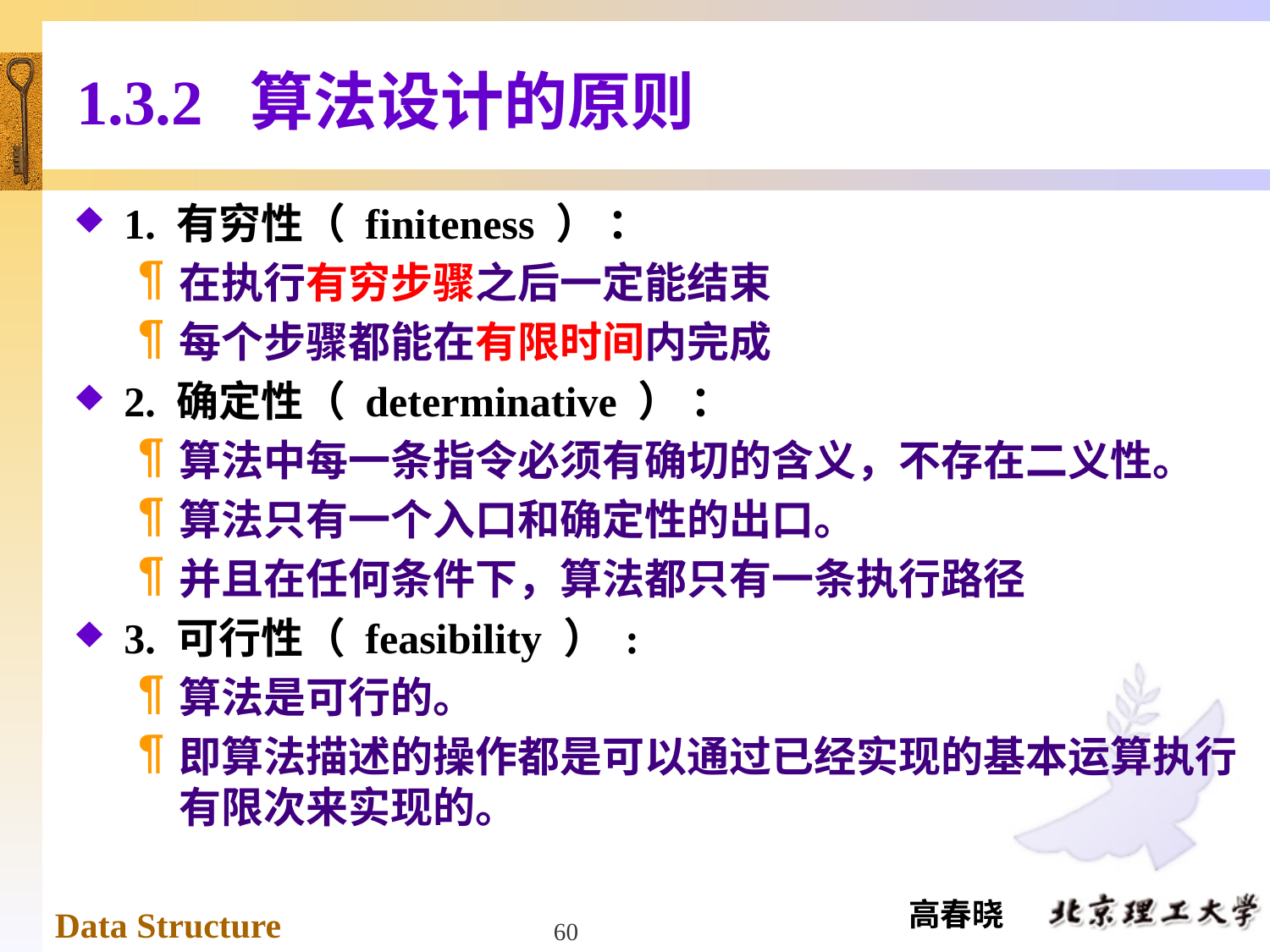

# 1.3.2  算法设计的原则
1. 有穷性（ finiteness ） ：
在执行有穷步骤之后一定能结束
每个步骤都能在有限时间内完成
2. 确定性（ determinative ） ：
算法中每一条指令必须有确切的含义，不存在二义性。
算法只有一个入口和确定性的出口。
并且在任何条件下，算法都只有一条执行路径
3. 可行性（ feasibility ） :
算法是可行的。
即算法描述的操作都是可以通过已经实现的基本运算执行有限次来实现的。
60